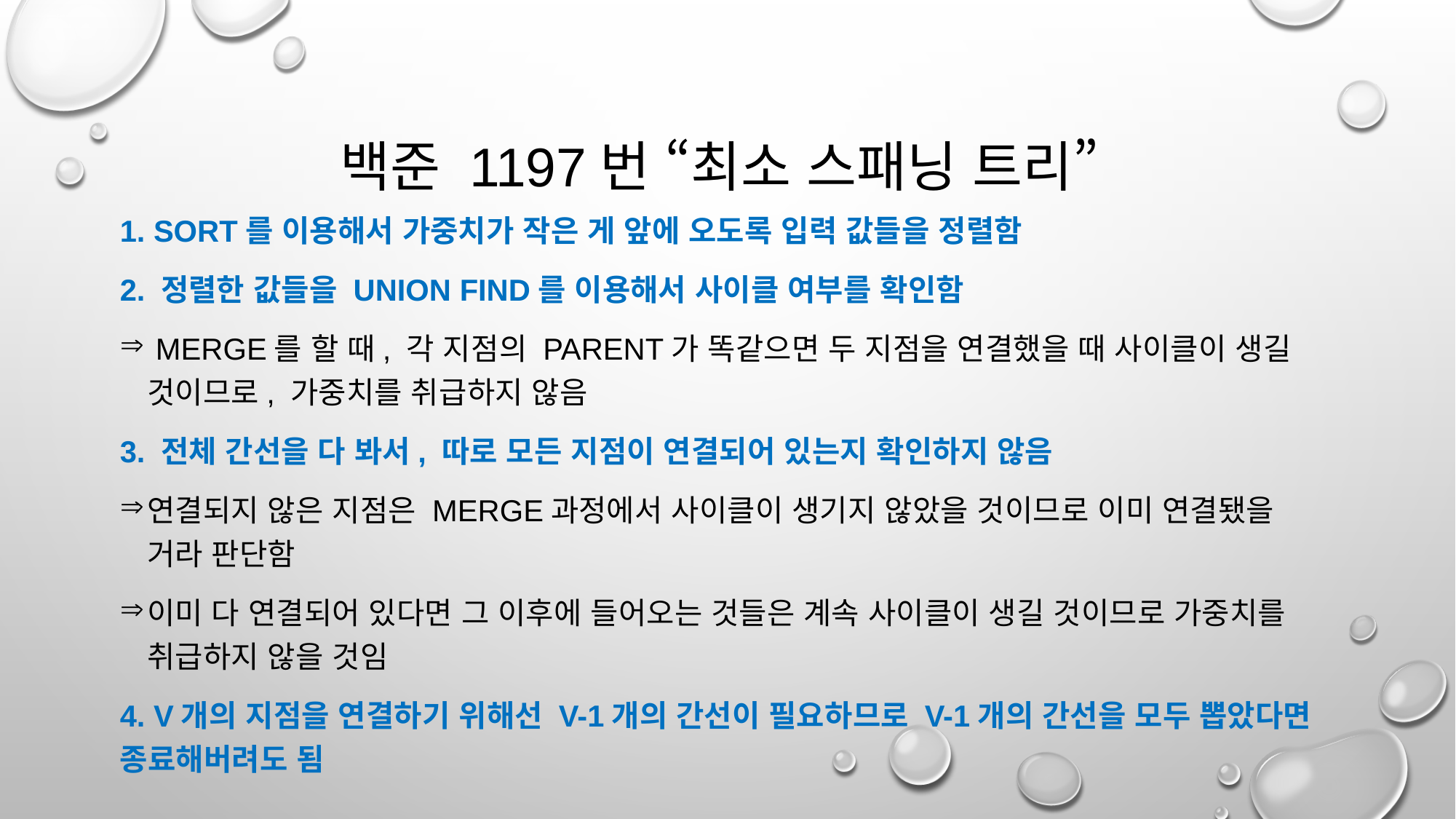

# 백준 1197번 “최소 스패닝 트리”
1. sort를 이용해서 가중치가 작은 게 앞에 오도록 입력 값들을 정렬함
2. 정렬한 값들을 union find를 이용해서 사이클 여부를 확인함
 Merge를 할 때, 각 지점의 parent가 똑같으면 두 지점을 연결했을 때 사이클이 생길 것이므로, 가중치를 취급하지 않음
3. 전체 간선을 다 봐서, 따로 모든 지점이 연결되어 있는지 확인하지 않음
연결되지 않은 지점은 merge과정에서 사이클이 생기지 않았을 것이므로 이미 연결됐을 거라 판단함
이미 다 연결되어 있다면 그 이후에 들어오는 것들은 계속 사이클이 생길 것이므로 가중치를 취급하지 않을 것임
4. V개의 지점을 연결하기 위해선 V-1개의 간선이 필요하므로 V-1개의 간선을 모두 뽑았다면 종료해버려도 됨